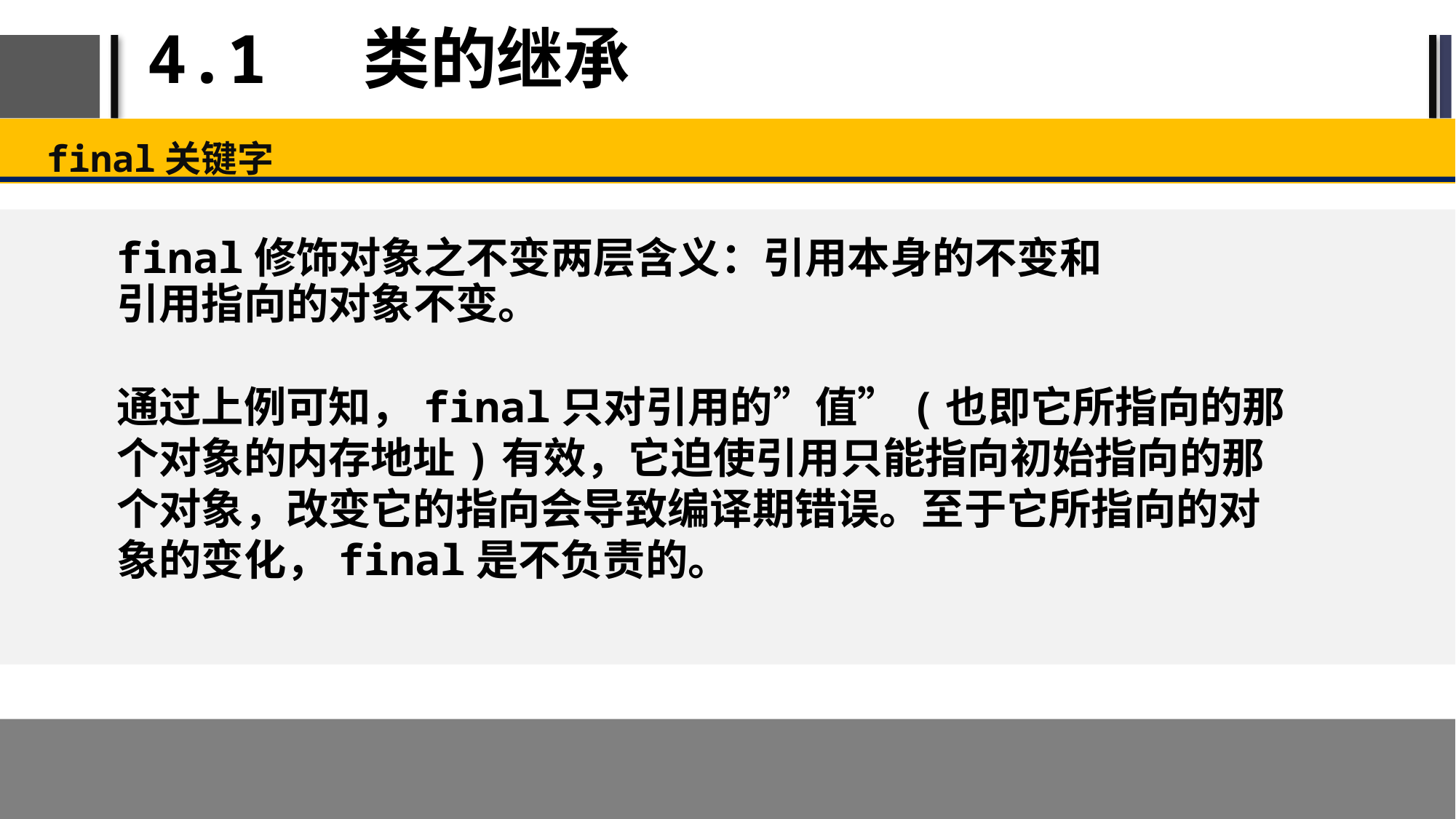

# 4.1  类的继承

final关键字

final修饰对象之不变两层含义：引用本身的不变和引用指向的对象不变。
通过上例可知，final只对引用的”值”(也即它所指向的那个对象的内存地址)有效，它迫使引用只能指向初始指向的那个对象，改变它的指向会导致编译期错误。至于它所指向的对象的变化，final是不负责的。